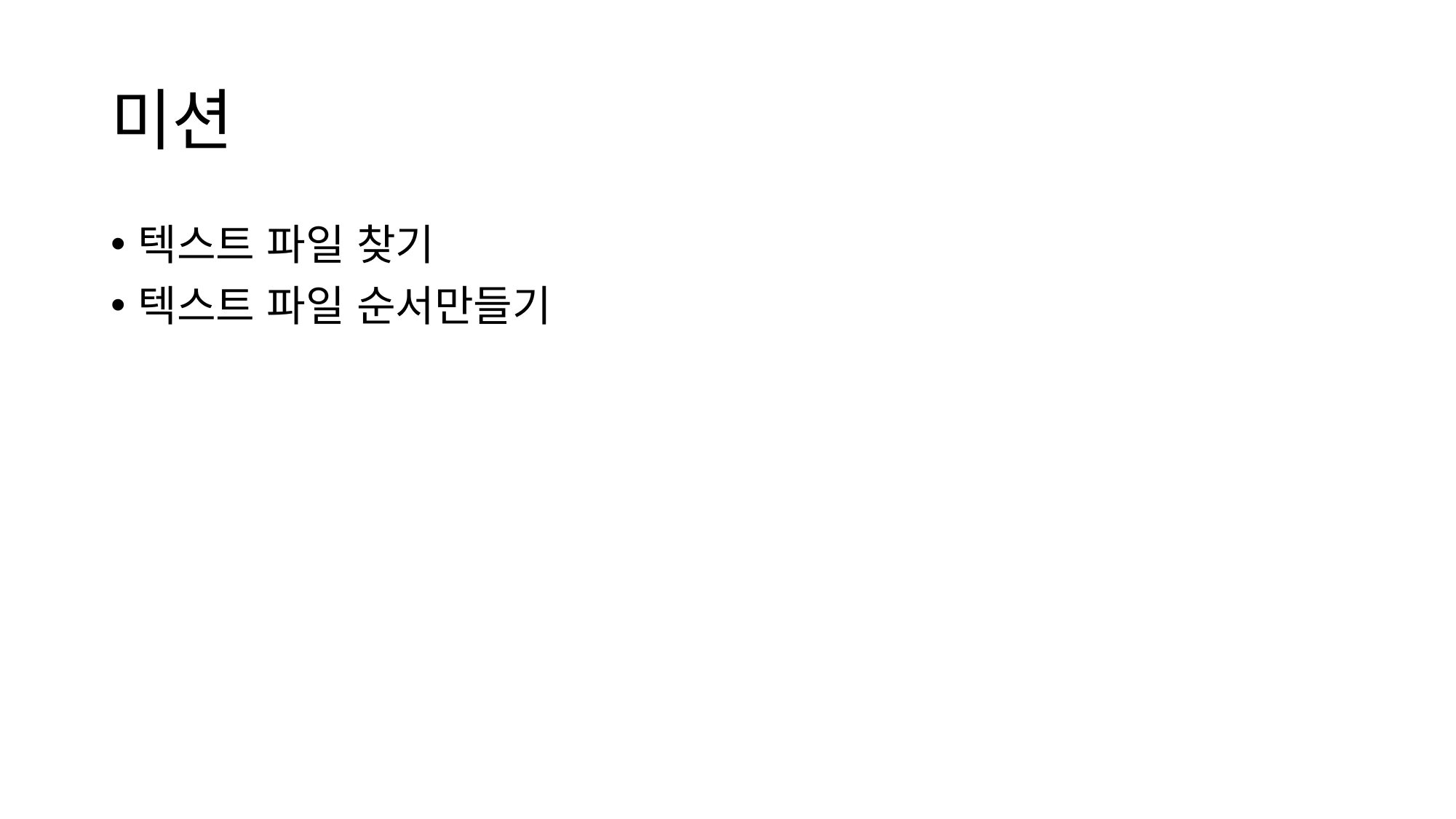

# 미션
텍스트 파일 찾기
텍스트 파일 순서만들기